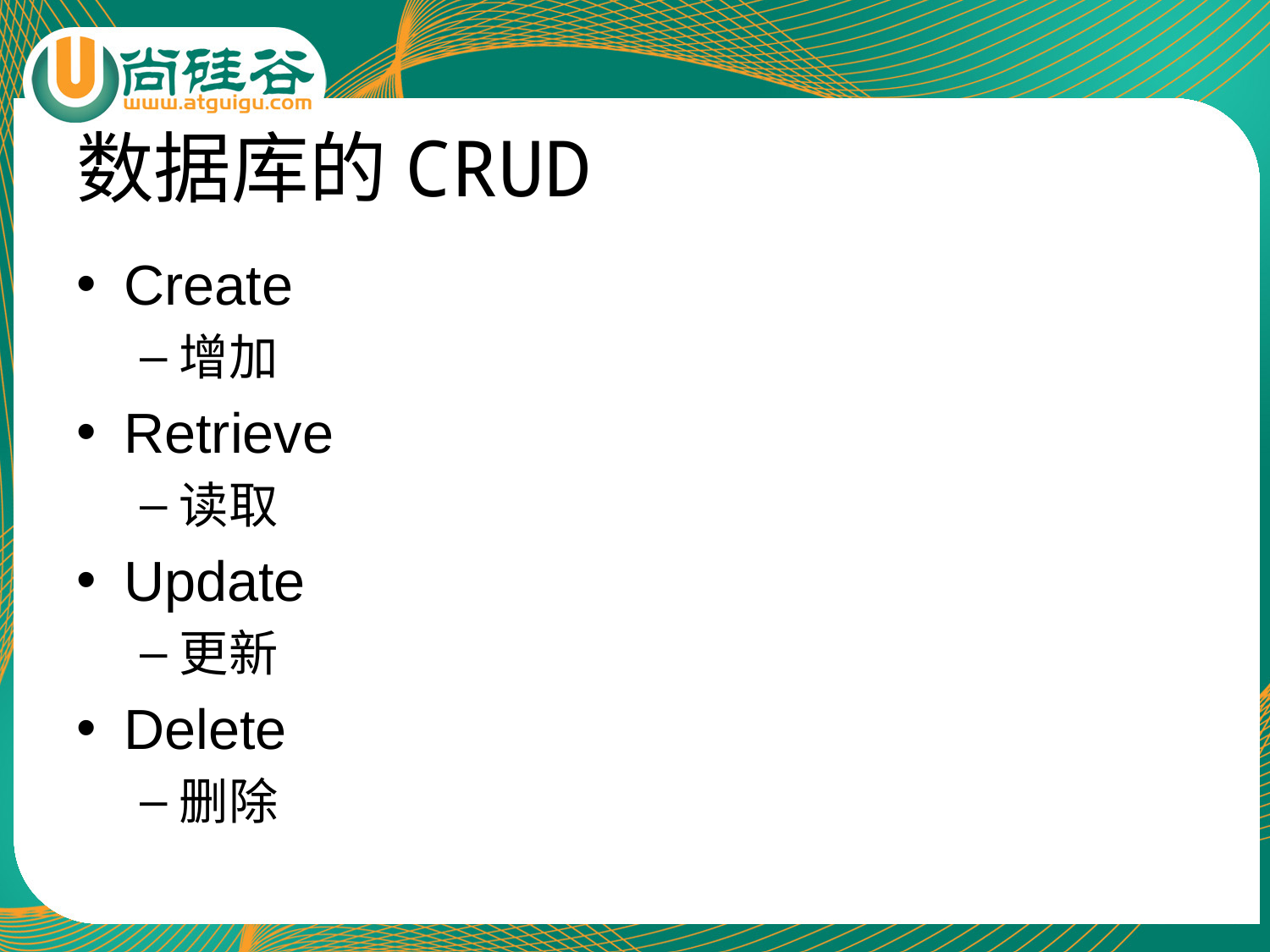

# 数据库的CRUD
Create
增加
Retrieve
读取
Update
更新
Delete
删除